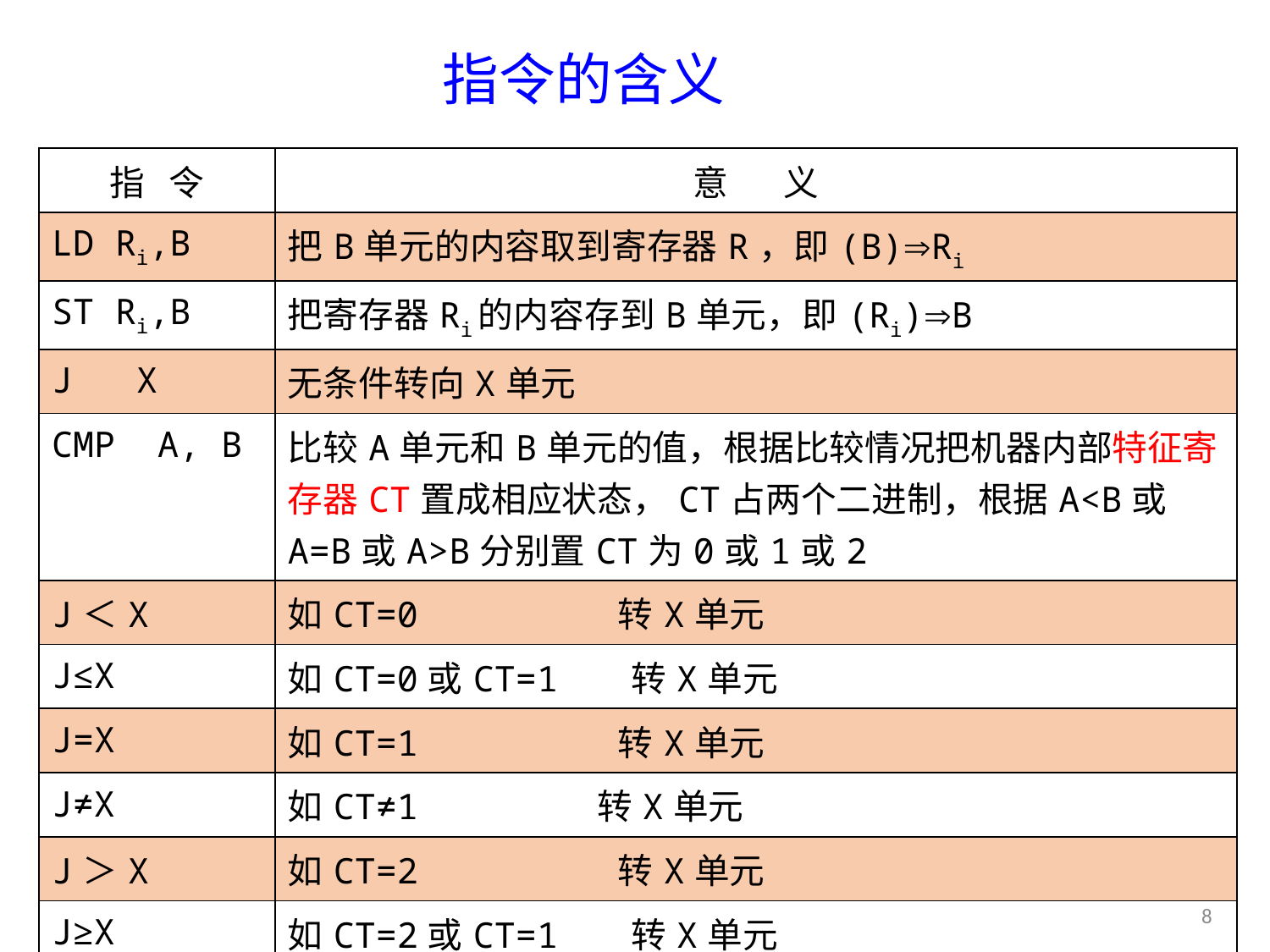

# 指令的含义
| 指 令 | 意 义 |
| --- | --- |
| LD Ri,B | 把B单元的内容取到寄存器R，即(B)⇒Ri |
| ST Ri,B | 把寄存器Ri的内容存到B单元，即(Ri)⇒B |
| J X | 无条件转向X单元 |
| CMP A, B | 比较A单元和B单元的值，根据比较情况把机器内部特征寄存器CT置成相应状态，CT占两个二进制，根据A<B或A=B或A>B分别置CT为0或1或2 |
| J＜X | 如CT=0 转X单元 |
| J≤X | 如CT=0或CT=1 转X单元 |
| J=X | 如CT=1 转X单元 |
| J≠X | 如CT≠1 转X单元 |
| J＞X | 如CT=2 转X单元 |
| J≥X | 如CT=2或CT=1 转X单元 |
8